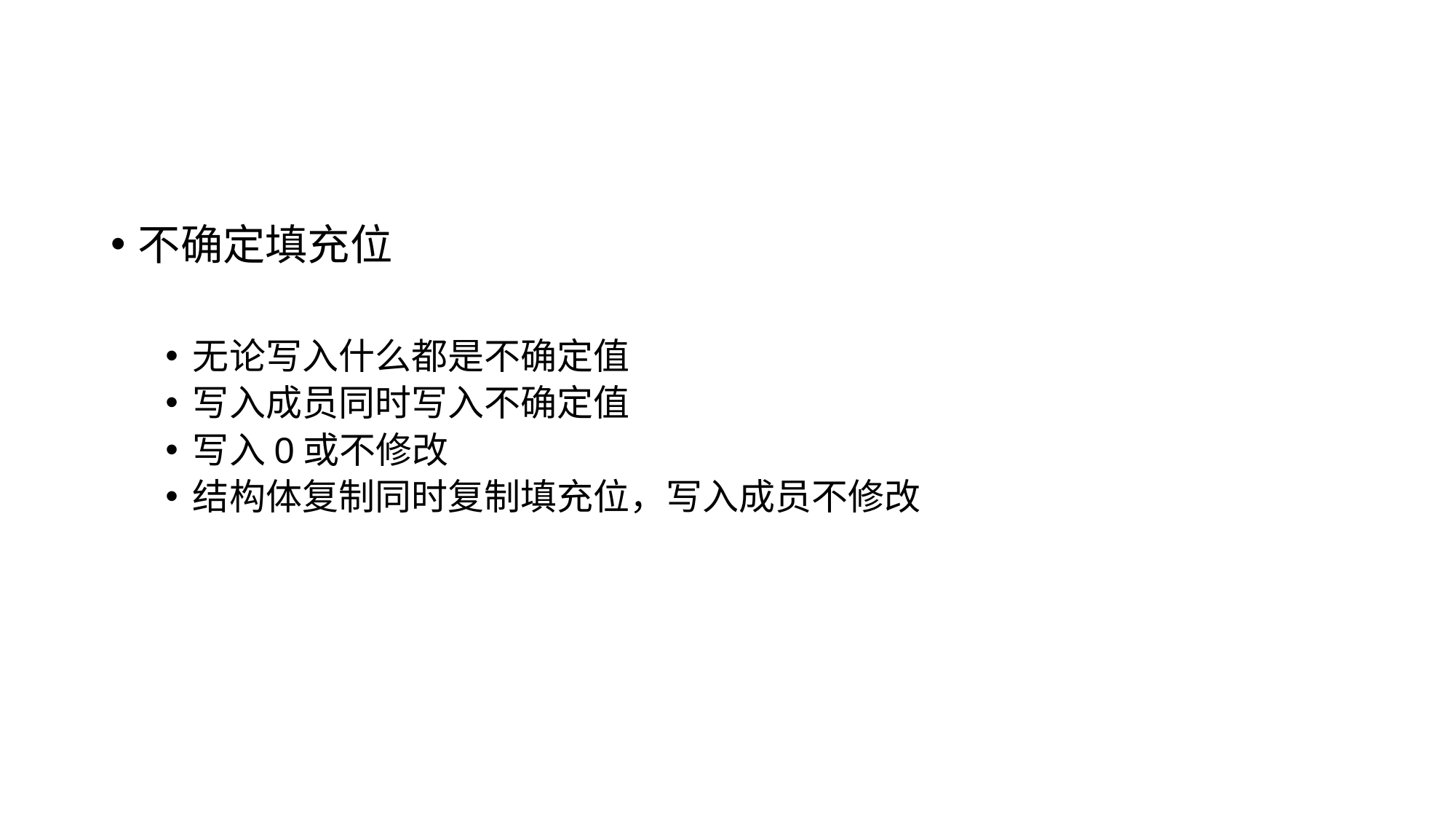

#
不确定填充位

无论写入什么都是不确定值
写入成员同时写入不确定值
写入0或不修改
结构体复制同时复制填充位，写入成员不修改